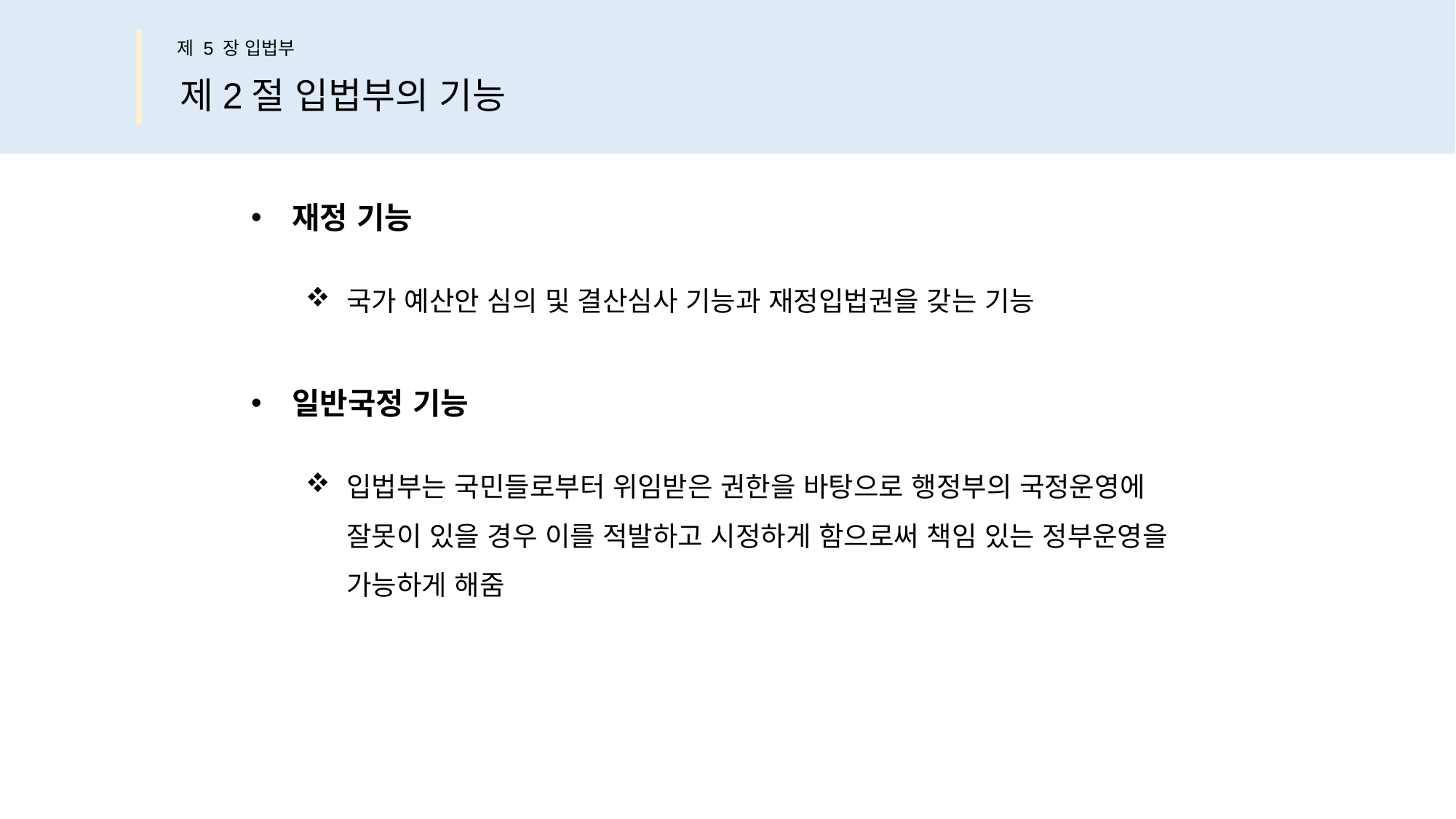

제 5 장 입법부
제2절 입법부의 기능
재정 기능

국가 예산안 심의 및 결산심사 기능과 재정입법권을 갖는 기능

일반국정 기능

입법부는 국민들로부터 위임받은 권한을 바탕으로 행정부의 국정운영에
잘못이 있을 경우 이를 적발하고 시정하게 함으로써 책임 있는 정부운영을
가능하게 해줌